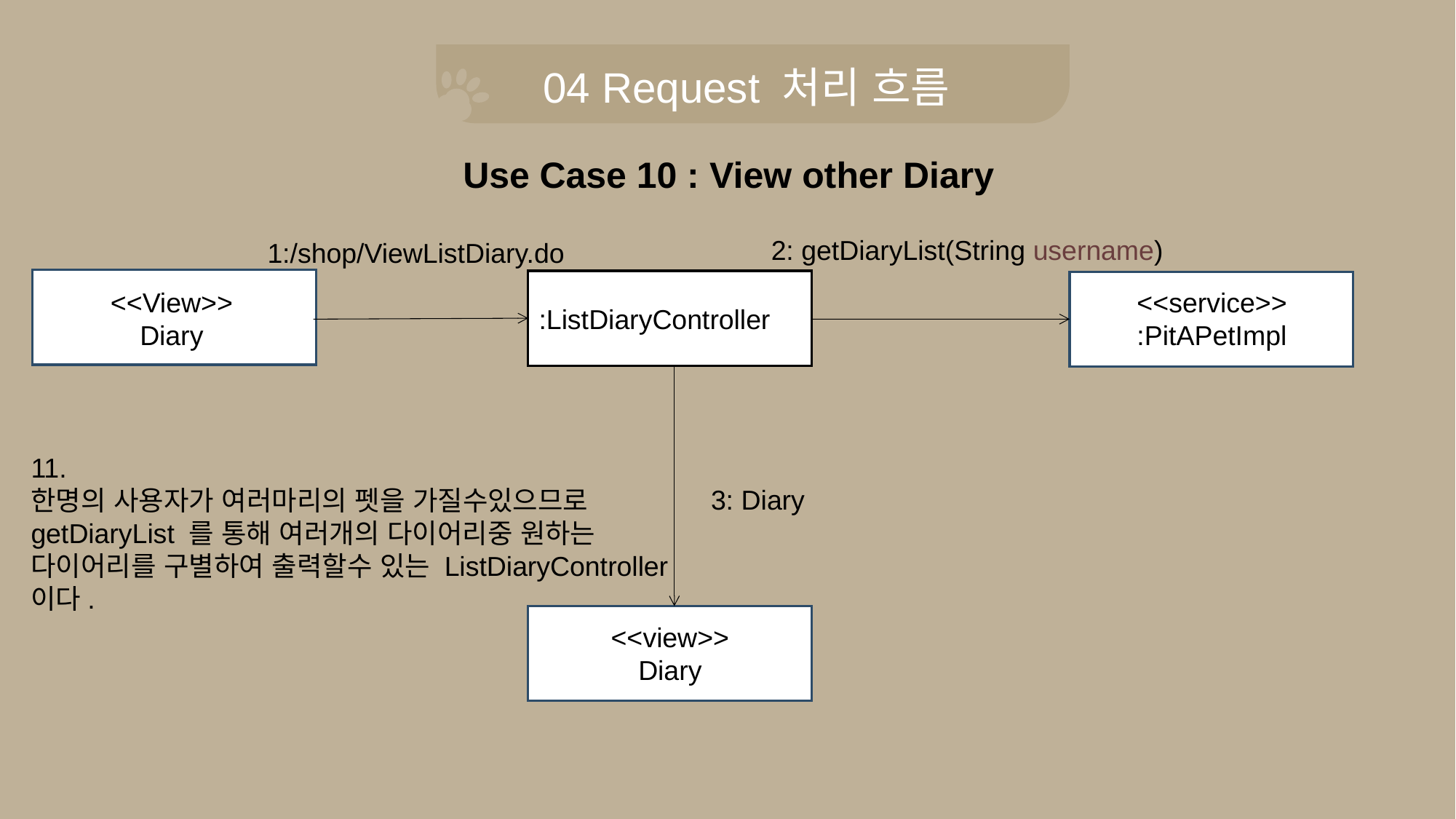

04 Request 처리 흐름

Use Case 10 : View other Diary
2: getDiaryList(String username)
1:/shop/ViewListDiary.do

<<service>>
:PitAPetImpl
<<View>>
Diary
<<View>>
Index
:ListDiaryController
11.
한명의 사용자가 여러마리의 펫을 가질수있으므로 getDiaryList 를 통해 여러개의 다이어리중 원하는 다이어리를 구별하여 출력할수 있는 ListDiaryController 이다.
3: Diary

<<view>>
Diary